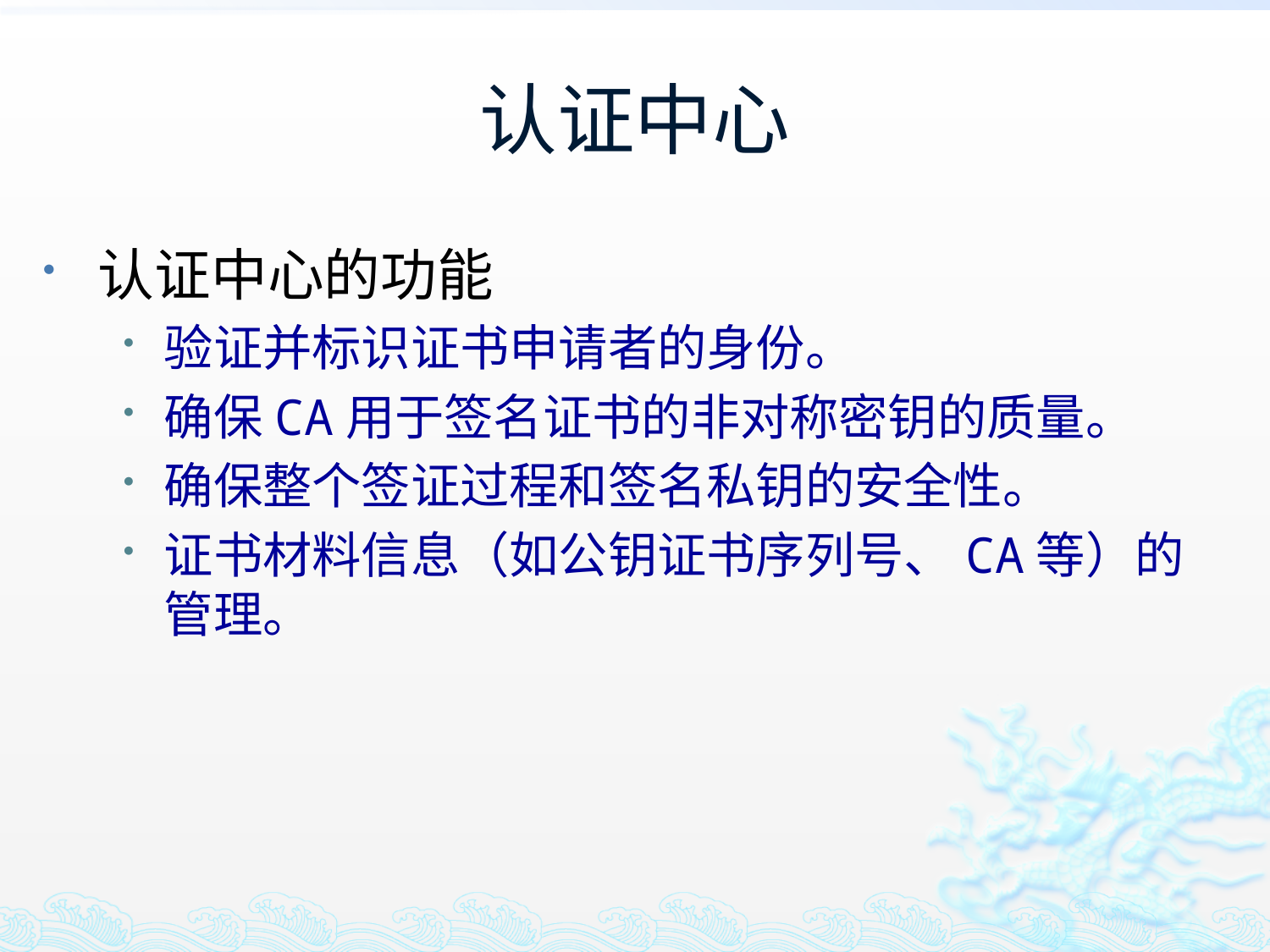

# 认证中心
认证中心的功能
验证并标识证书申请者的身份。
确保CA用于签名证书的非对称密钥的质量。
确保整个签证过程和签名私钥的安全性。
证书材料信息（如公钥证书序列号、CA等）的管理。